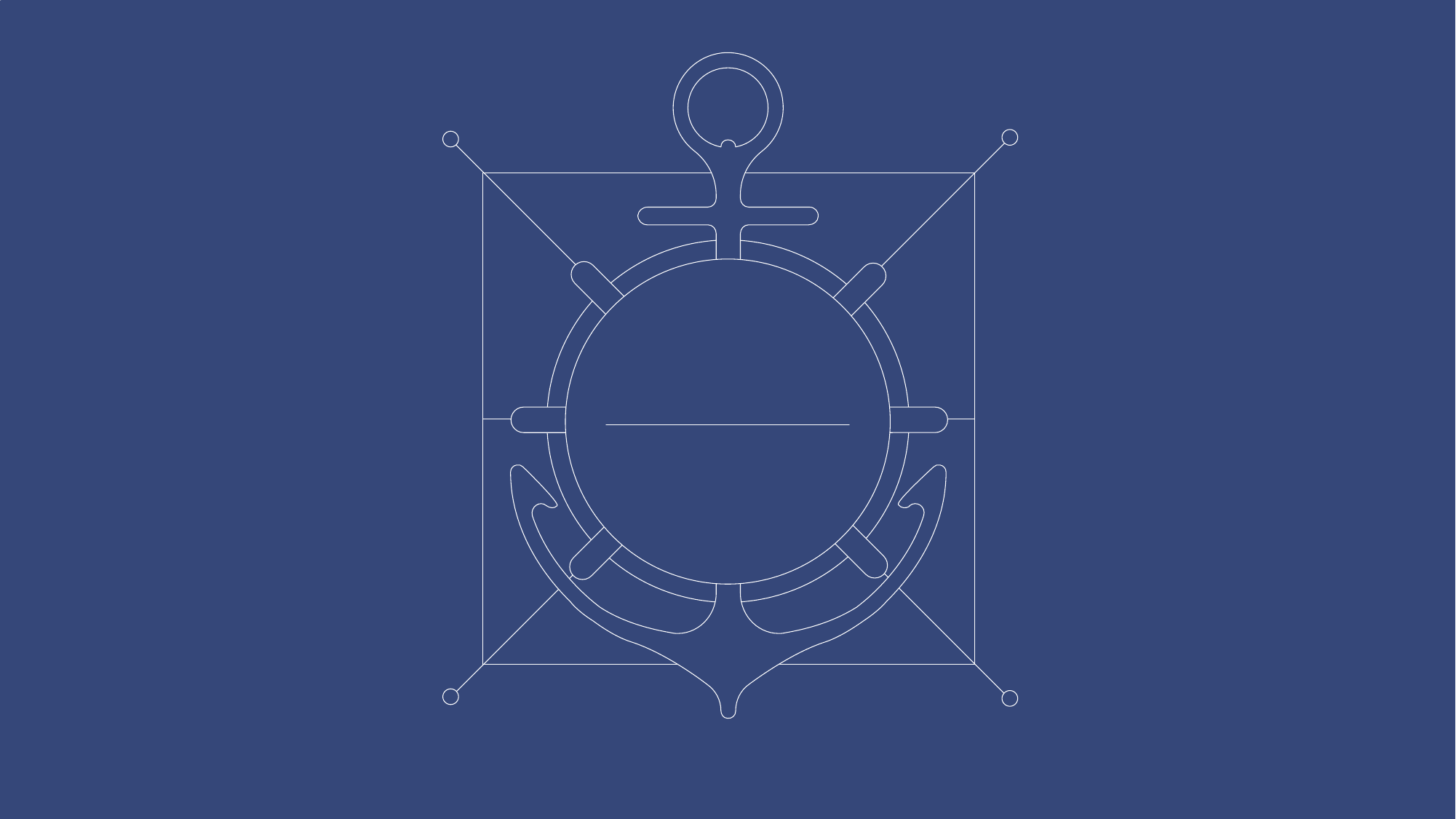

# Multi function fan
이광호 박동진 목진서 이상원